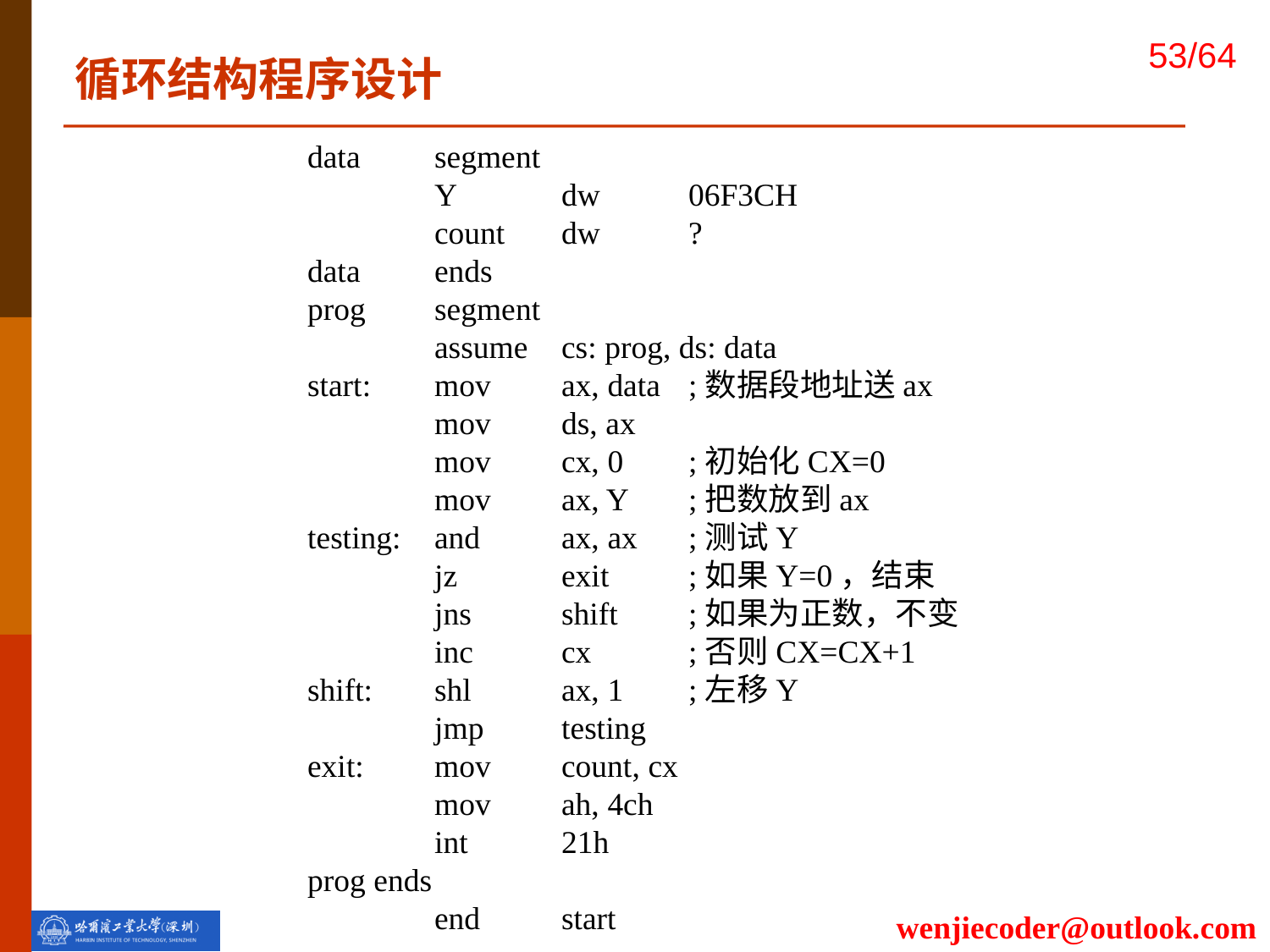

循环结构程序设计
data	segment
	Y	dw	06F3CH
	count	dw	?
data	ends
prog	segment
	assume	cs: prog, ds: data
start:	mov	ax, data	;数据段地址送ax
	mov	ds, ax
	mov	cx, 0	;初始化CX=0
	mov	ax, Y	;把数放到ax
testing: 	and 	ax, ax	;测试Y
	jz	exit	;如果Y=0，结束
	jns	shift	;如果为正数，不变
	inc	cx	;否则CX=CX+1
shift: 	shl	ax, 1	;左移Y
	jmp 	testing
exit: 	mov	count, cx
	mov 	ah, 4ch
	int 	21h
prog ends
	end	start